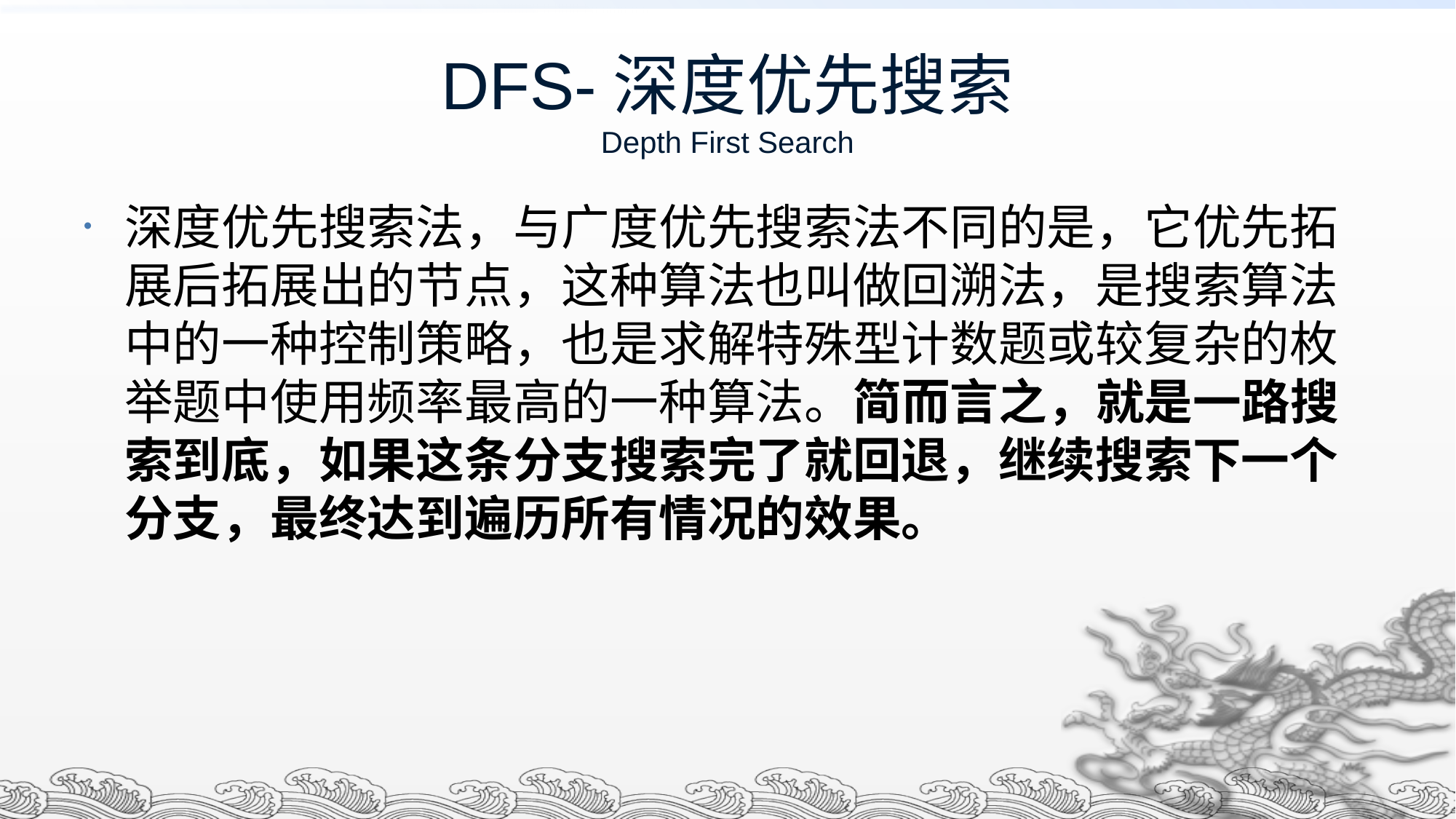

# DFS-深度优先搜索 Depth First Search
深度优先搜索法，与广度优先搜索法不同的是，它优先拓展后拓展出的节点，这种算法也叫做回溯法，是搜索算法中的一种控制策略，也是求解特殊型计数题或较复杂的枚举题中使用频率最高的一种算法。简而言之，就是一路搜索到底，如果这条分支搜索完了就回退，继续搜索下一个分支，最终达到遍历所有情况的效果。